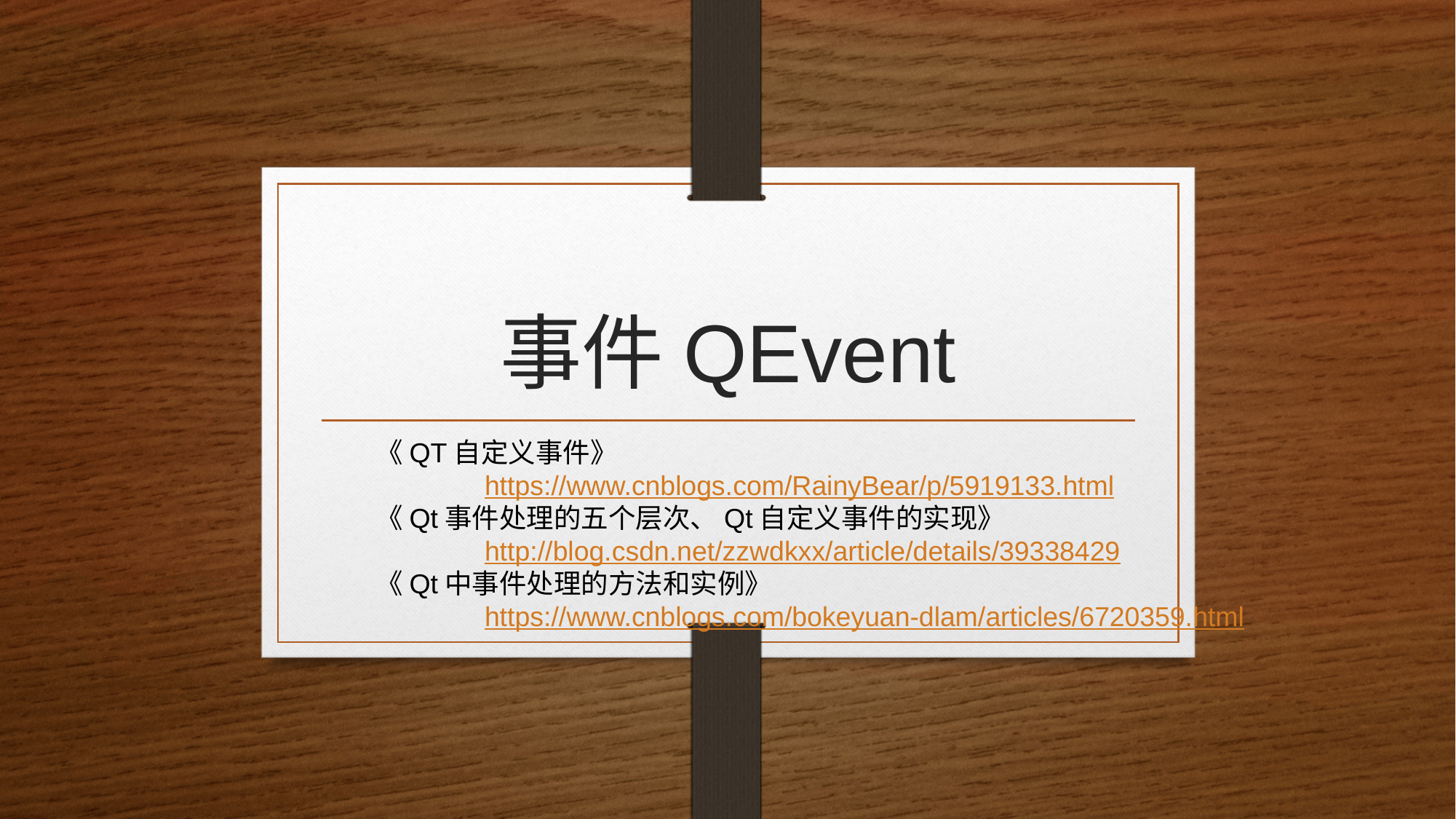

# 事件QEvent
《QT自定义事件》
	https://www.cnblogs.com/RainyBear/p/5919133.html
《Qt事件处理的五个层次、Qt自定义事件的实现》
	http://blog.csdn.net/zzwdkxx/article/details/39338429
《Qt中事件处理的方法和实例》
	https://www.cnblogs.com/bokeyuan-dlam/articles/6720359.html